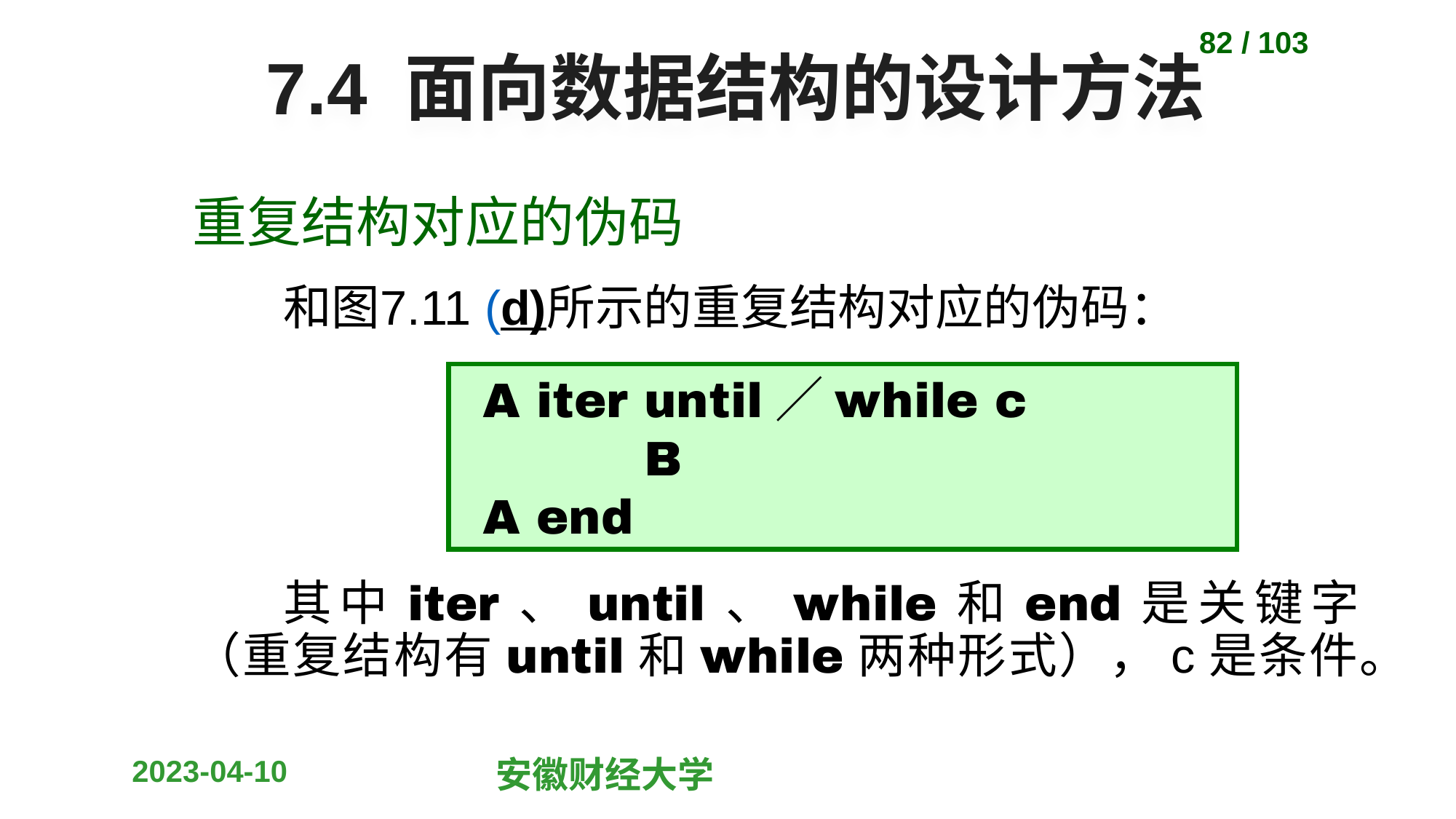

82 / 103
# 7.4 面向数据结构的设计方法
重复结构对应的伪码
和图7.11 (d)所示的重复结构对应的伪码：
A iter until／while c
          B
A end
其中iter、until、while和end是关键字（重复结构有until和while两种形式），c是条件。
2023-04-10
安徽财经大学